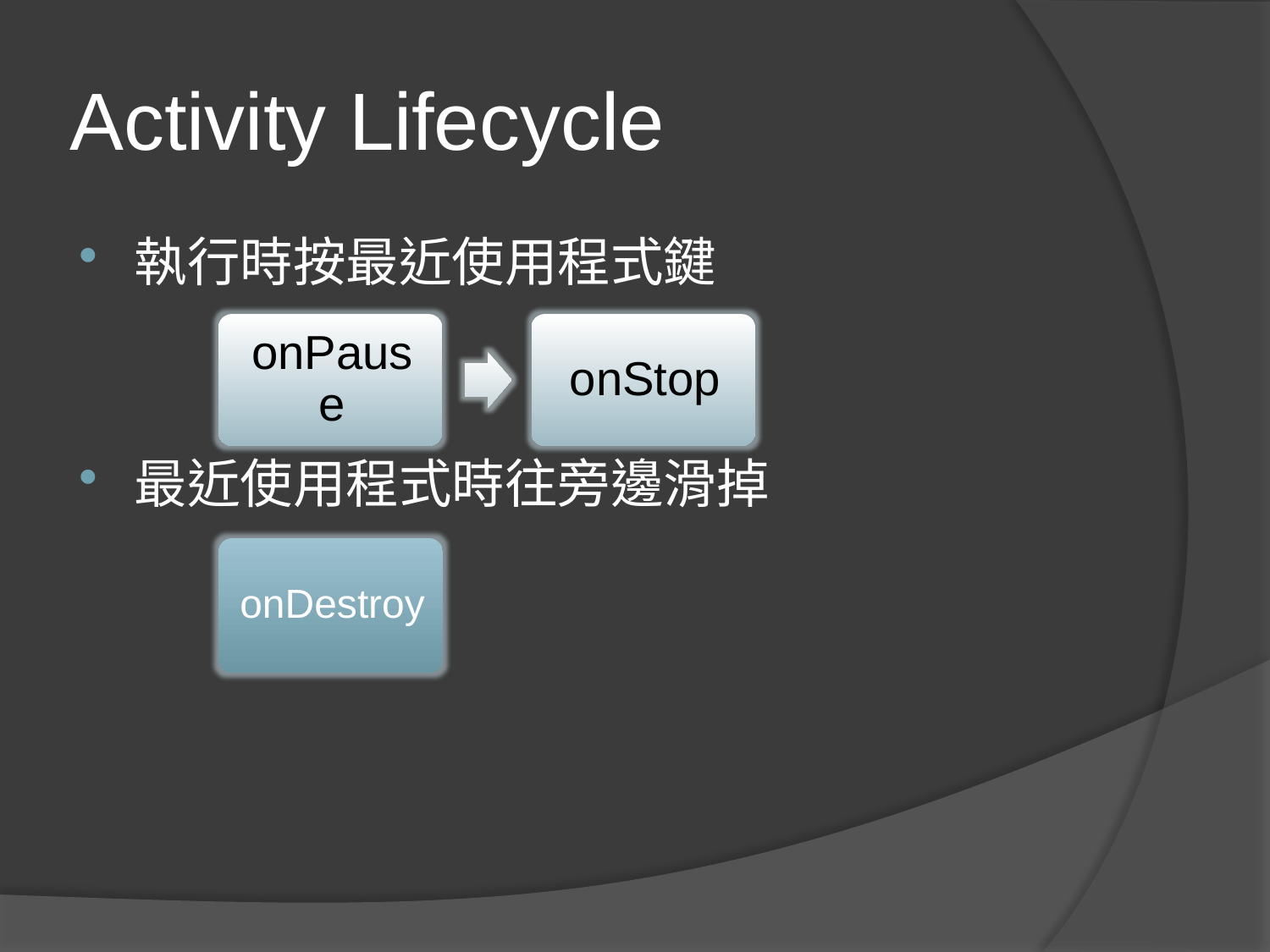

# Activity Lifecycle
執行時按最近使用程式鍵

最近使用程式時往旁邊滑掉

onPause

onStop
onDestroy